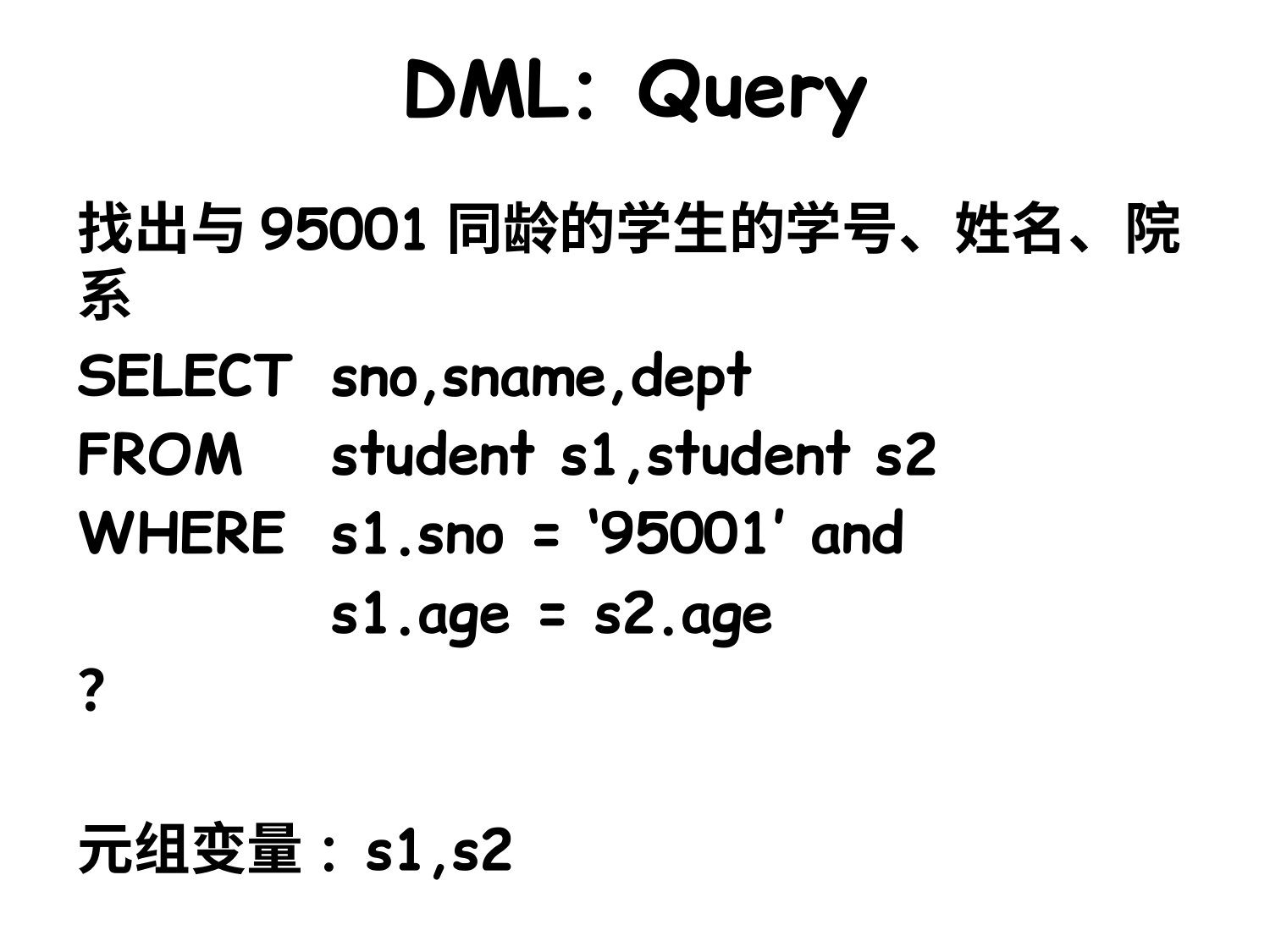

# DML: Query
找出与95001同龄的学生的学号、姓名、院系
SELECT 	sno,sname,dept
FROM	student s1,student s2
WHERE	s1.sno = ‘95001’ and
		s1.age = s2.age
？

元组变量: s1,s2